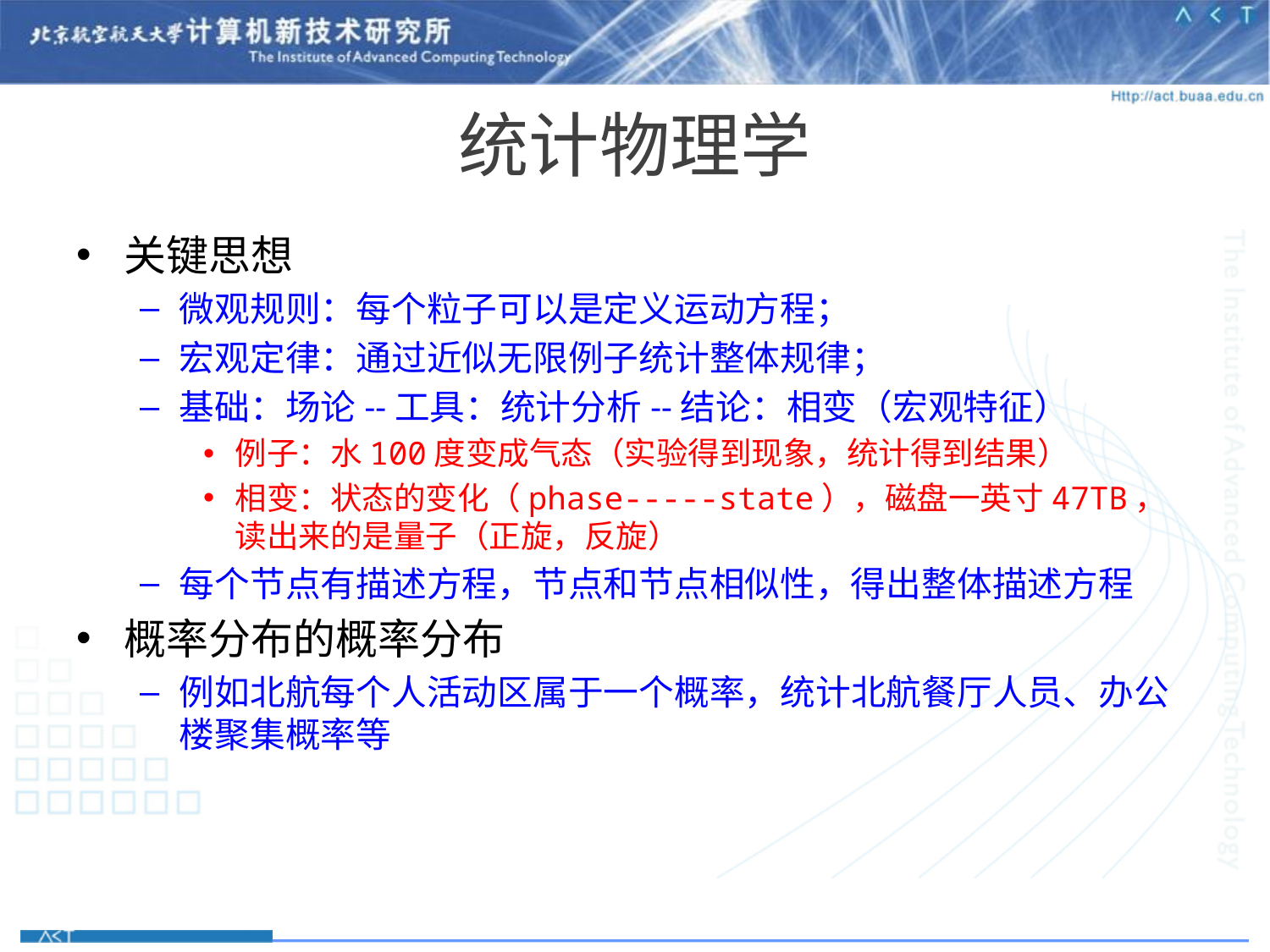

# 统计物理学
关键思想
微观规则：每个粒子可以是定义运动方程；
宏观定律：通过近似无限例子统计整体规律；
基础：场论--工具：统计分析--结论：相变（宏观特征）
例子：水100度变成气态（实验得到现象，统计得到结果）
相变：状态的变化（phase-----state），磁盘一英寸47TB，读出来的是量子（正旋，反旋）
每个节点有描述方程，节点和节点相似性，得出整体描述方程
概率分布的概率分布
例如北航每个人活动区属于一个概率，统计北航餐厅人员、办公楼聚集概率等